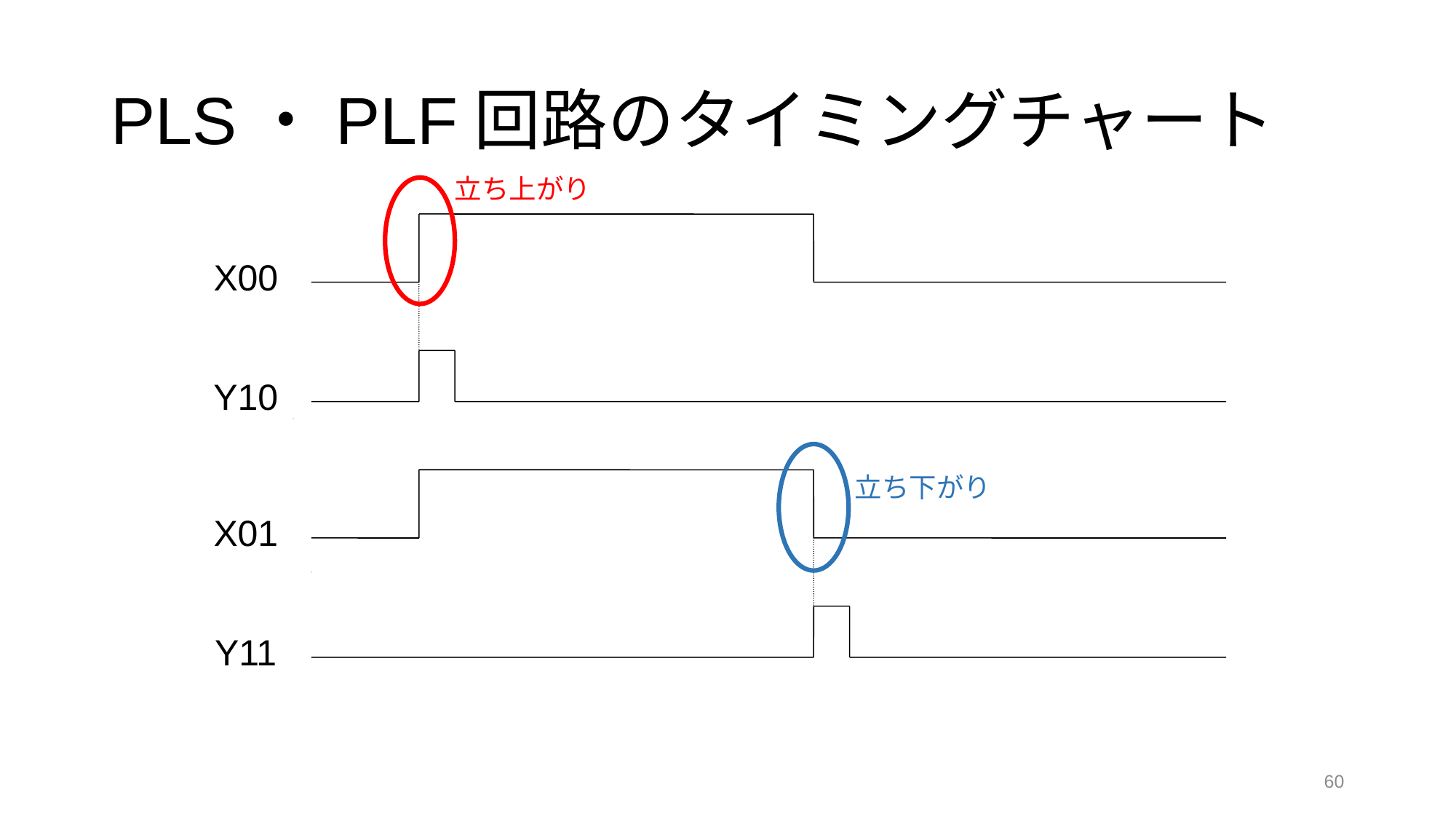

# PLS・PLF回路のタイミングチャート
立ち上がり

X00

Y10

X01

Y11

立ち下がり
60